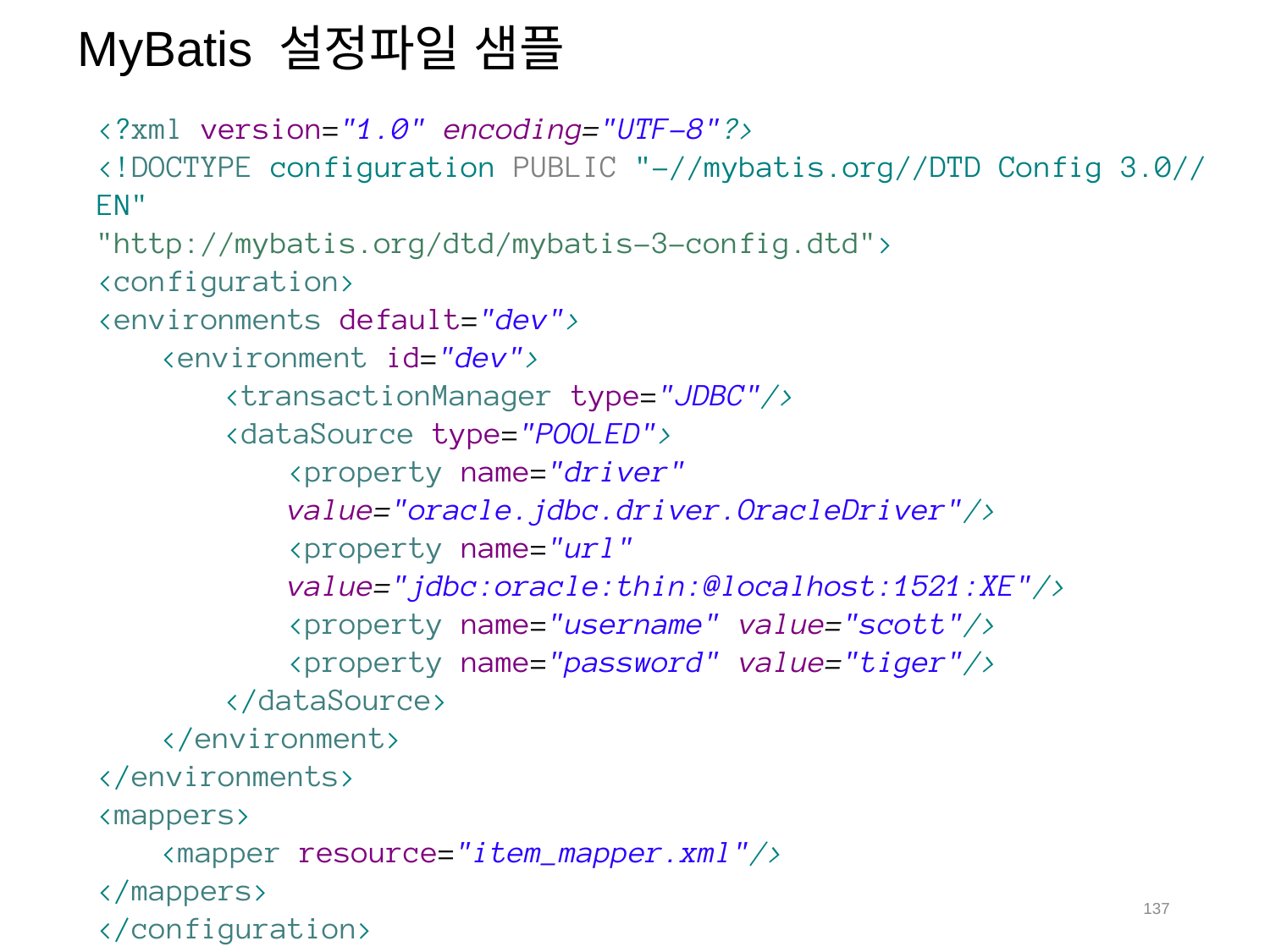

# MyBatis 설정파일 샘플
<?xml version="1.0" encoding="UTF-8"?>
<!DOCTYPE configuration PUBLIC "-//mybatis.org//DTD Config 3.0//EN"
"http://mybatis.org/dtd/mybatis-3-config.dtd">
<configuration>
<environments default="dev">
<environment id="dev">
<transactionManager type="JDBC"/>
<dataSource type="POOLED">
<property name="driver"   value="oracle.jdbc.driver.OracleDriver"/>
<property name="url"      value="jdbc:oracle:thin:@localhost:1521:XE"/>
<property name="username" value="scott"/>
<property name="password" value="tiger"/>
</dataSource>
</environment>
</environments>
<mappers>
<mapper resource="item_mapper.xml"/>
</mappers>
</configuration>
137